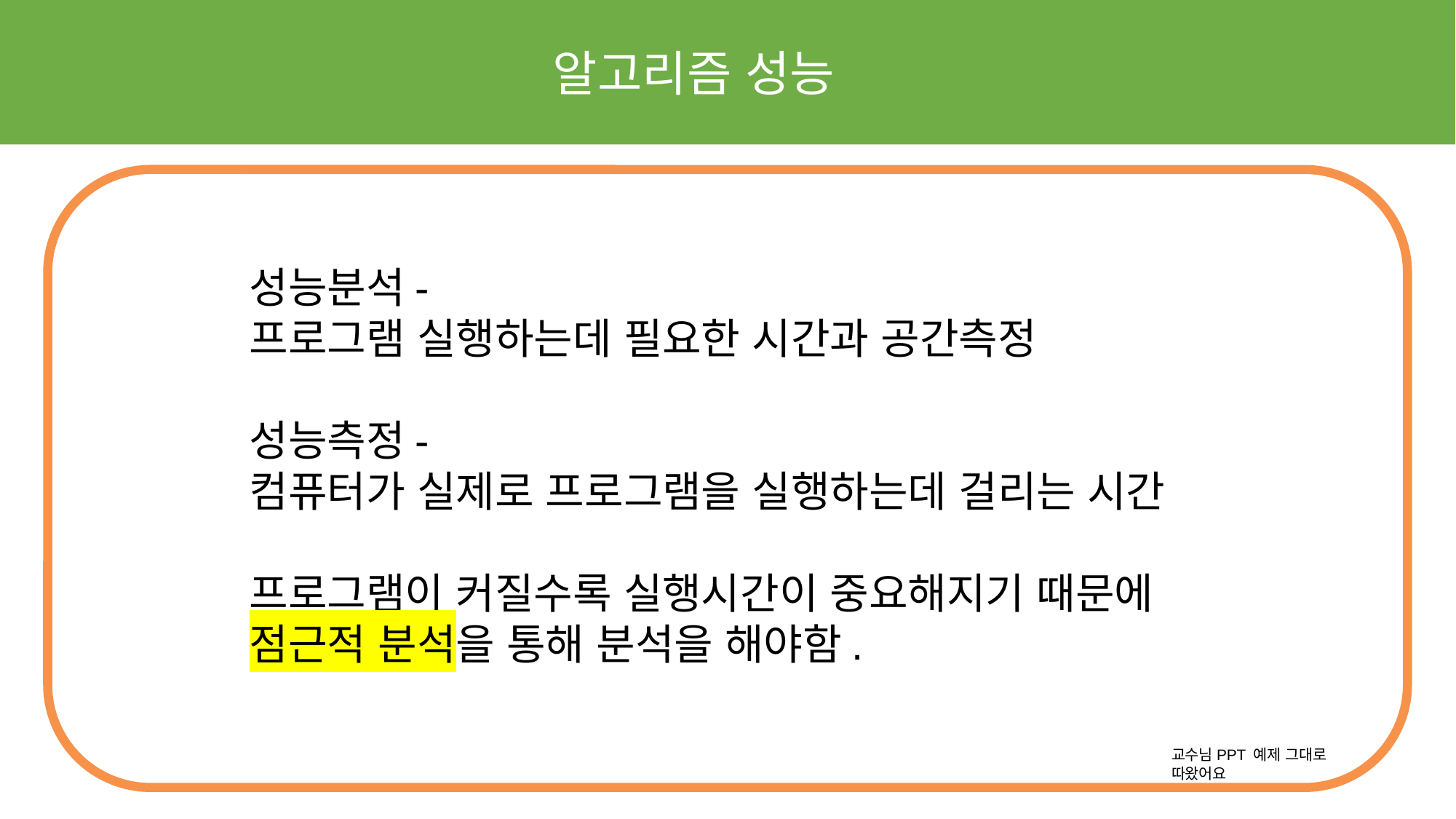

알고리즘 성능

성능분석-
프로그램 실행하는데 필요한 시간과 공간측정

성능측정-
컴퓨터가 실제로 프로그램을 실행하는데 걸리는 시간

프로그램이 커질수록 실행시간이 중요해지기 때문에
점근적 분석을 통해 분석을 해야함.
교수님PPT 예제 그대로 따왔어요